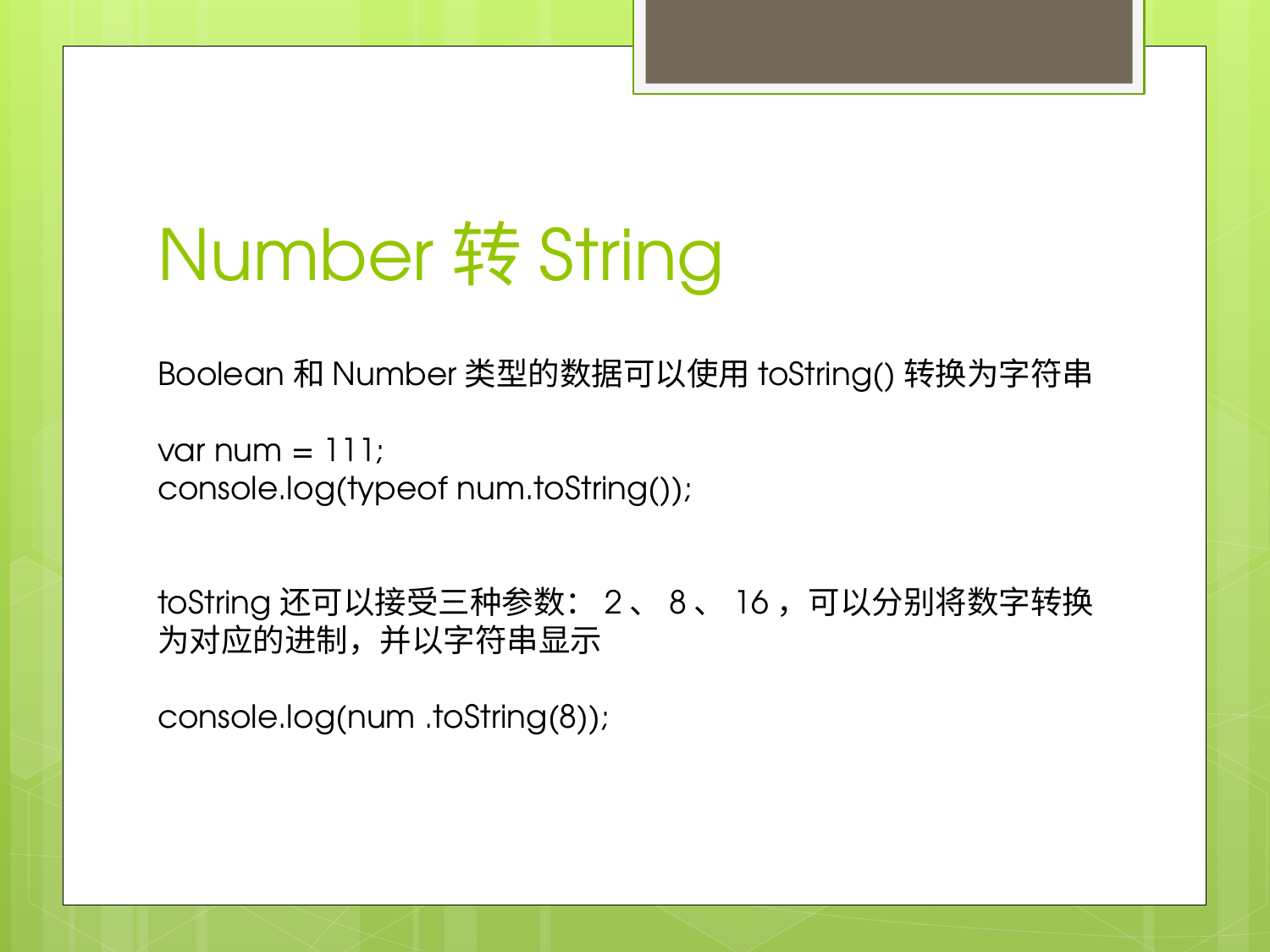

# Number转String
Boolean和Number类型的数据可以使用toString()转换为字符串

var num = 111;
console.log(typeof num.toString());

toString还可以接受三种参数：2、8、16，可以分别将数字转换为对应的进制，并以字符串显示

console.log(num .toString(8));